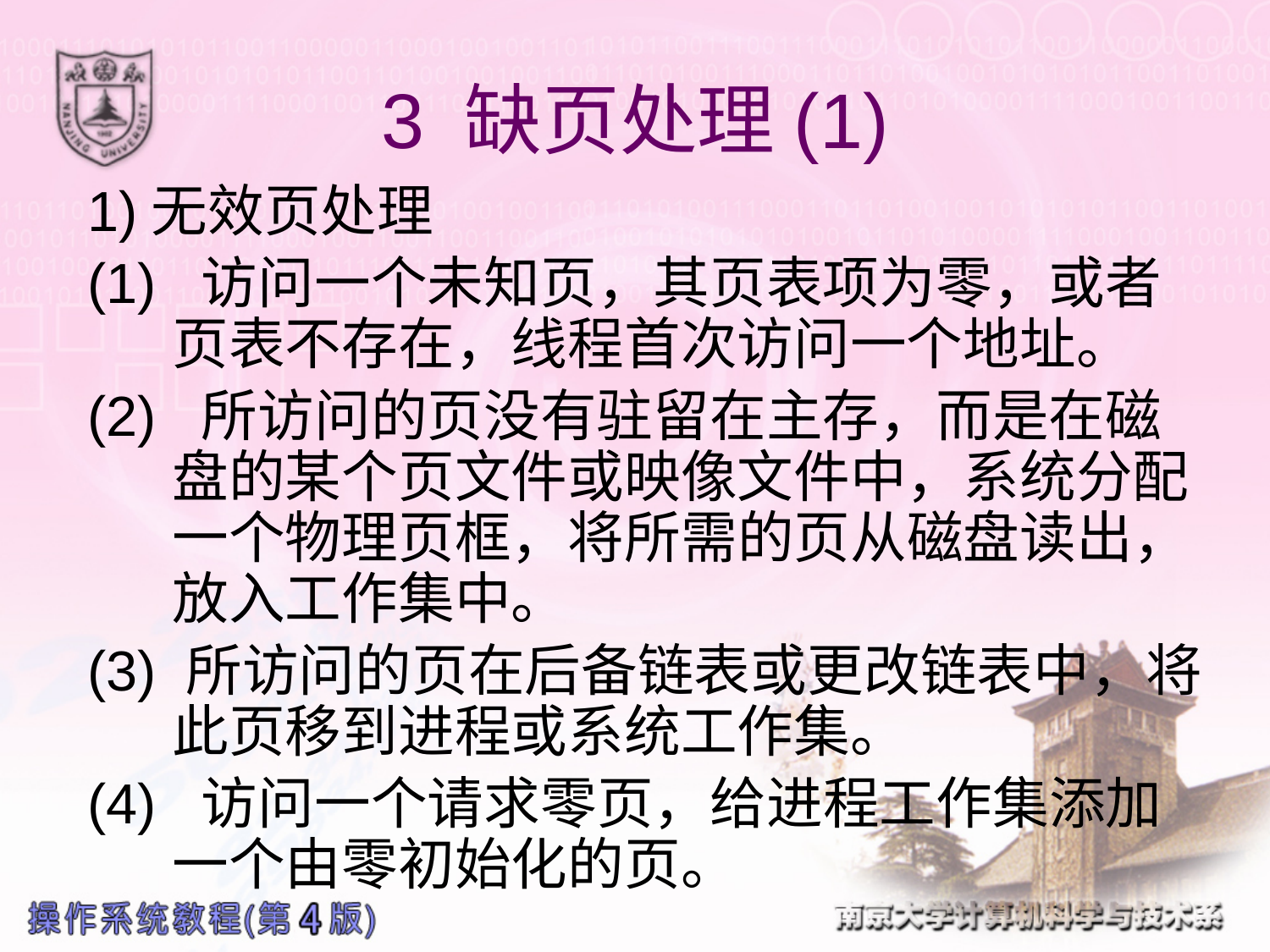

# 3 缺页处理(1)
1)无效页处理
(1)  访问一个未知页，其页表项为零，或者页表不存在，线程首次访问一个地址。
(2)  所访问的页没有驻留在主存，而是在磁盘的某个页文件或映像文件中，系统分配一个物理页框，将所需的页从磁盘读出，放入工作集中。
(3) 所访问的页在后备链表或更改链表中，将此页移到进程或系统工作集。
(4)  访问一个请求零页，给进程工作集添加一个由零初始化的页。